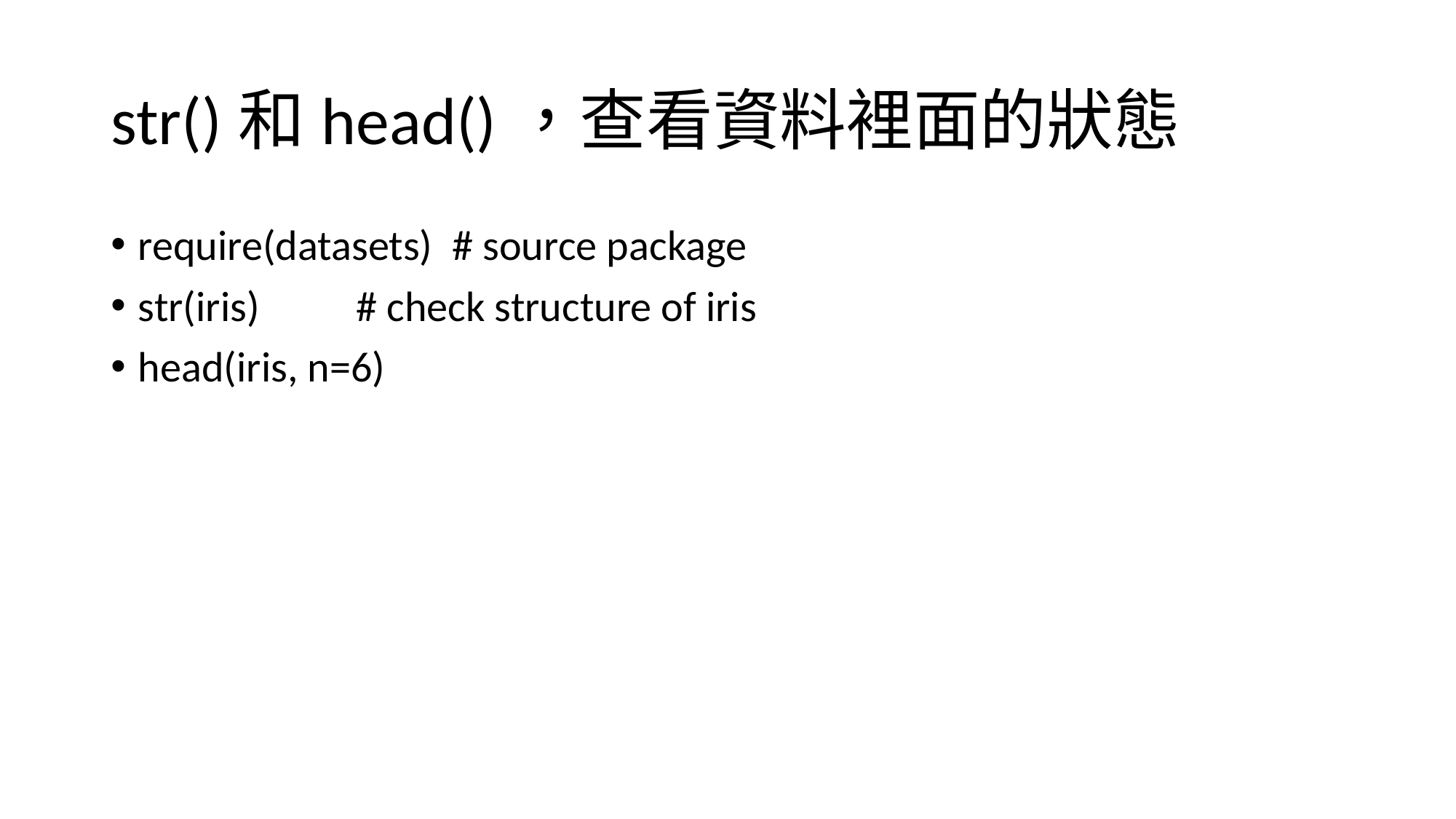

# str()和head()，查看資料裡面的狀態
require(datasets)  # source package
str(iris)          # check structure of iris
head(iris, n=6)